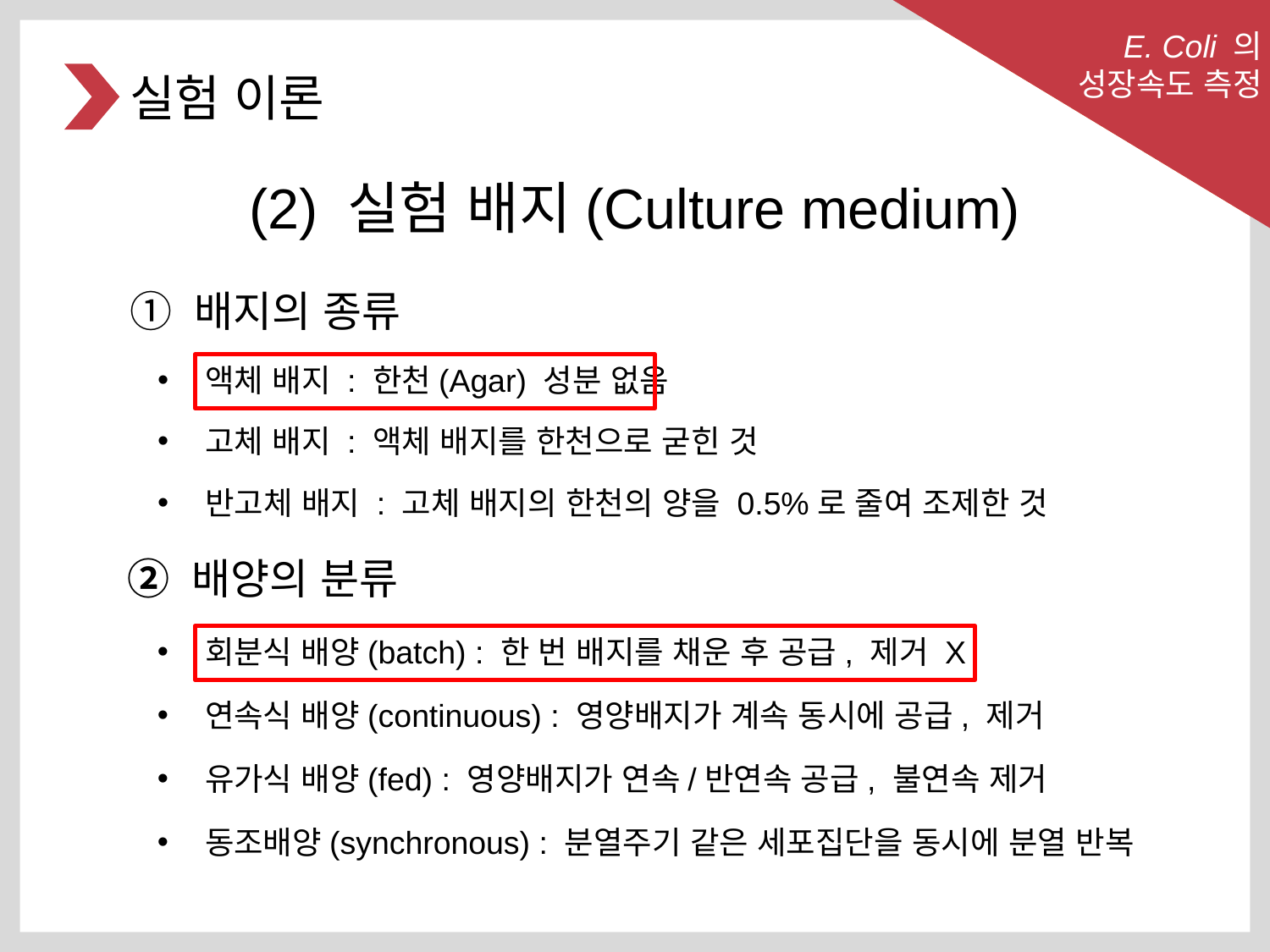

E. Coli 의
성장속도 측정
실험 이론

(2) 실험 배지(Culture medium)
➀ 배지의 종류
액체 배지 : 한천(Agar) 성분 없음

고체 배지 : 액체 배지를 한천으로 굳힌 것

반고체 배지 : 고체 배지의 한천의 양을 0.5%로 줄여 조제한 것

② 배양의 분류
회분식 배양(batch) : 한 번 배지를 채운 후 공급, 제거 X

연속식 배양(continuous) : 영양배지가 계속 동시에 공급, 제거

유가식 배양(fed) : 영양배지가 연속/반연속 공급, 불연속 제거

동조배양(synchronous) : 분열주기 같은 세포집단을 동시에 분열 반복